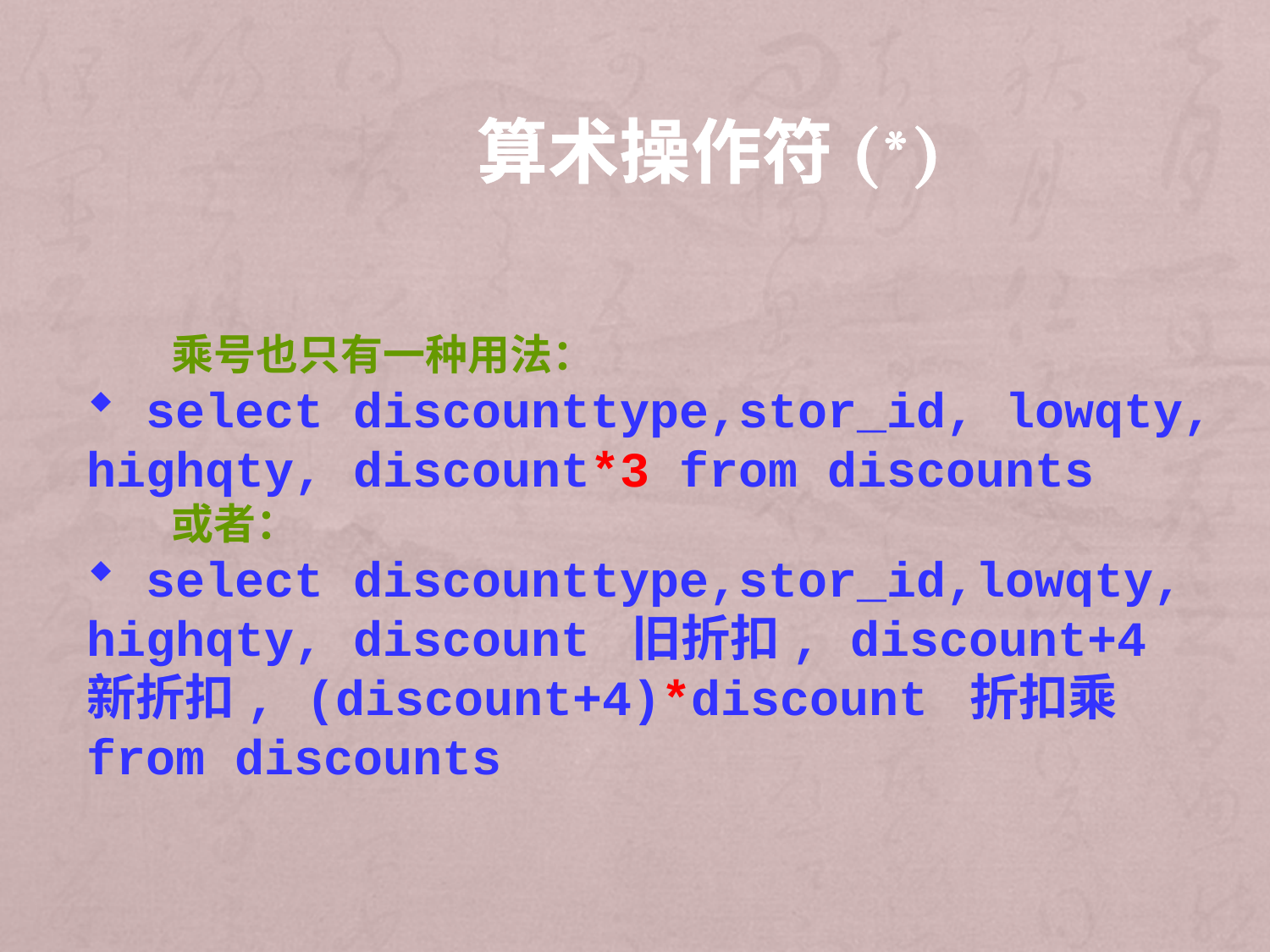

# 算术操作符(*)
　　乘号也只有一种用法：
 select discounttype,stor_id, lowqty, highqty, discount*3 from discounts
　　或者：
 select discounttype,stor_id,lowqty, highqty, discount 旧折扣, discount+4 新折扣, (discount+4)*discount 折扣乘 from discounts